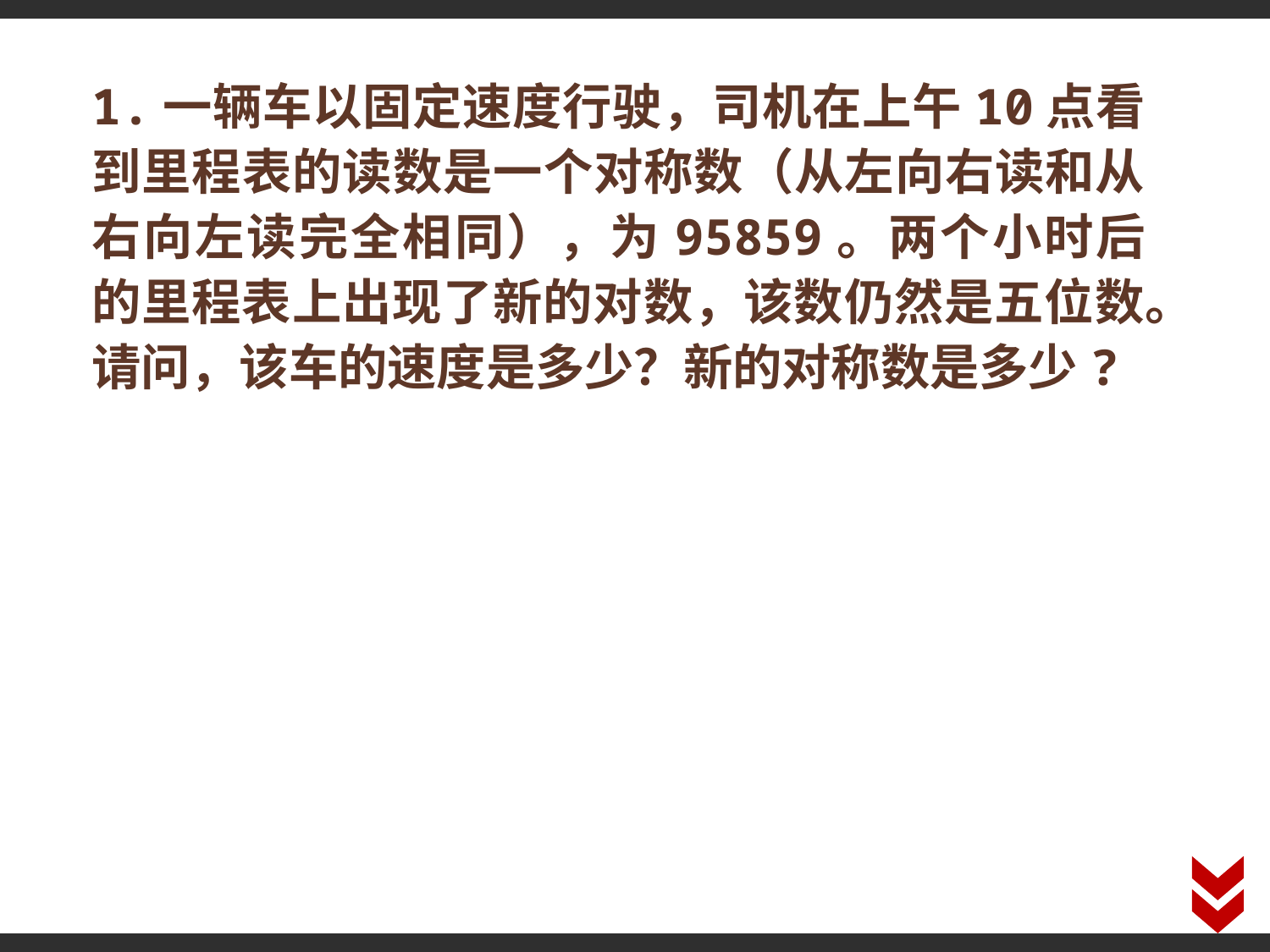

1.一辆车以固定速度行驶，司机在上午10点看到里程表的读数是一个对称数（从左向右读和从右向左读完全相同），为95859。两个小时后的里程表上出现了新的对数，该数仍然是五位数。请问，该车的速度是多少？新的对称数是多少?